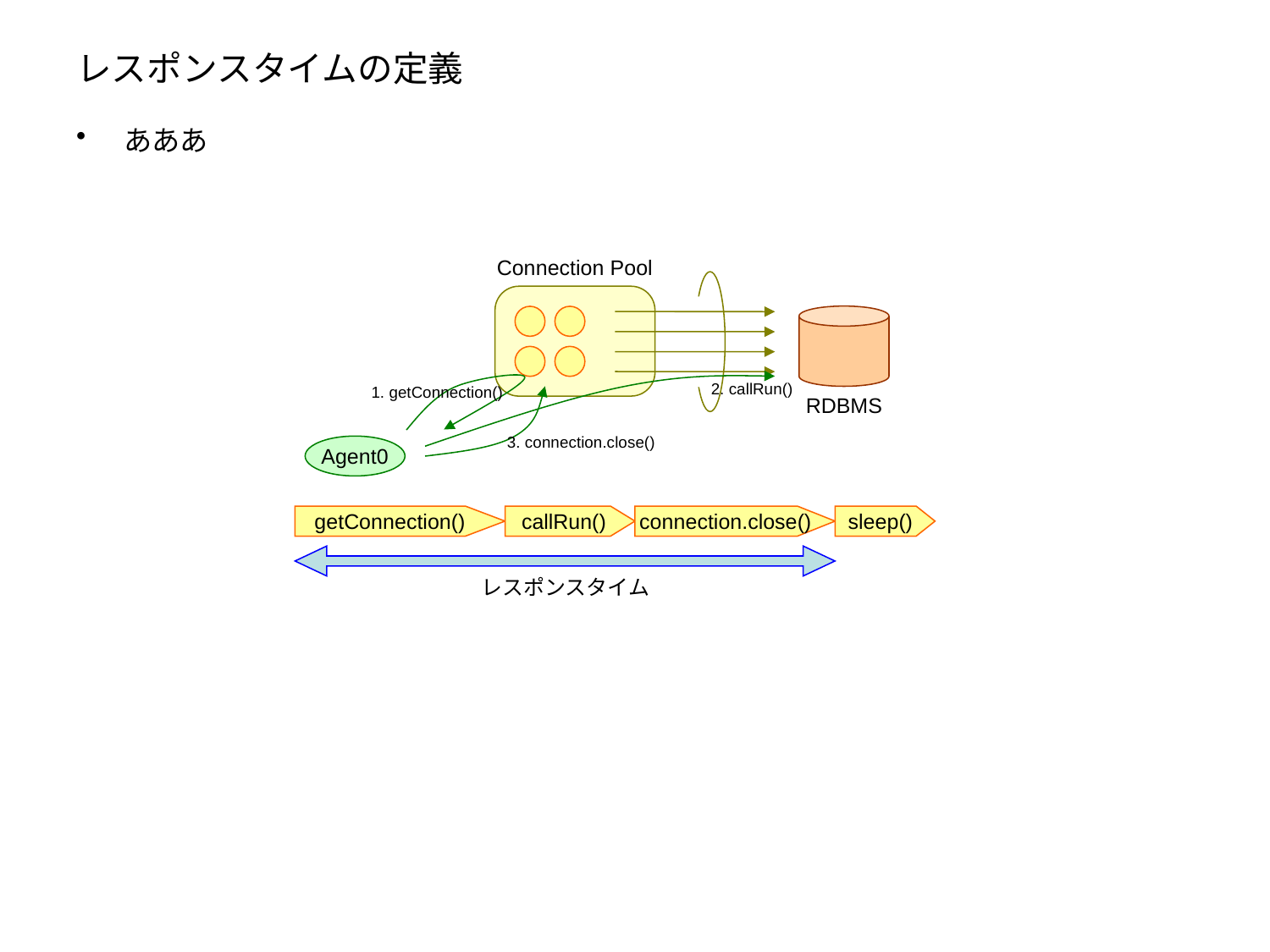

# レスポンスタイムの定義
あああ
Connection Pool

2. callRun()

1. getConnection()

RDBMS
3. connection.close()
Agent0
getConnection()
callRun()
connection.close()
sleep()

レスポンスタイム